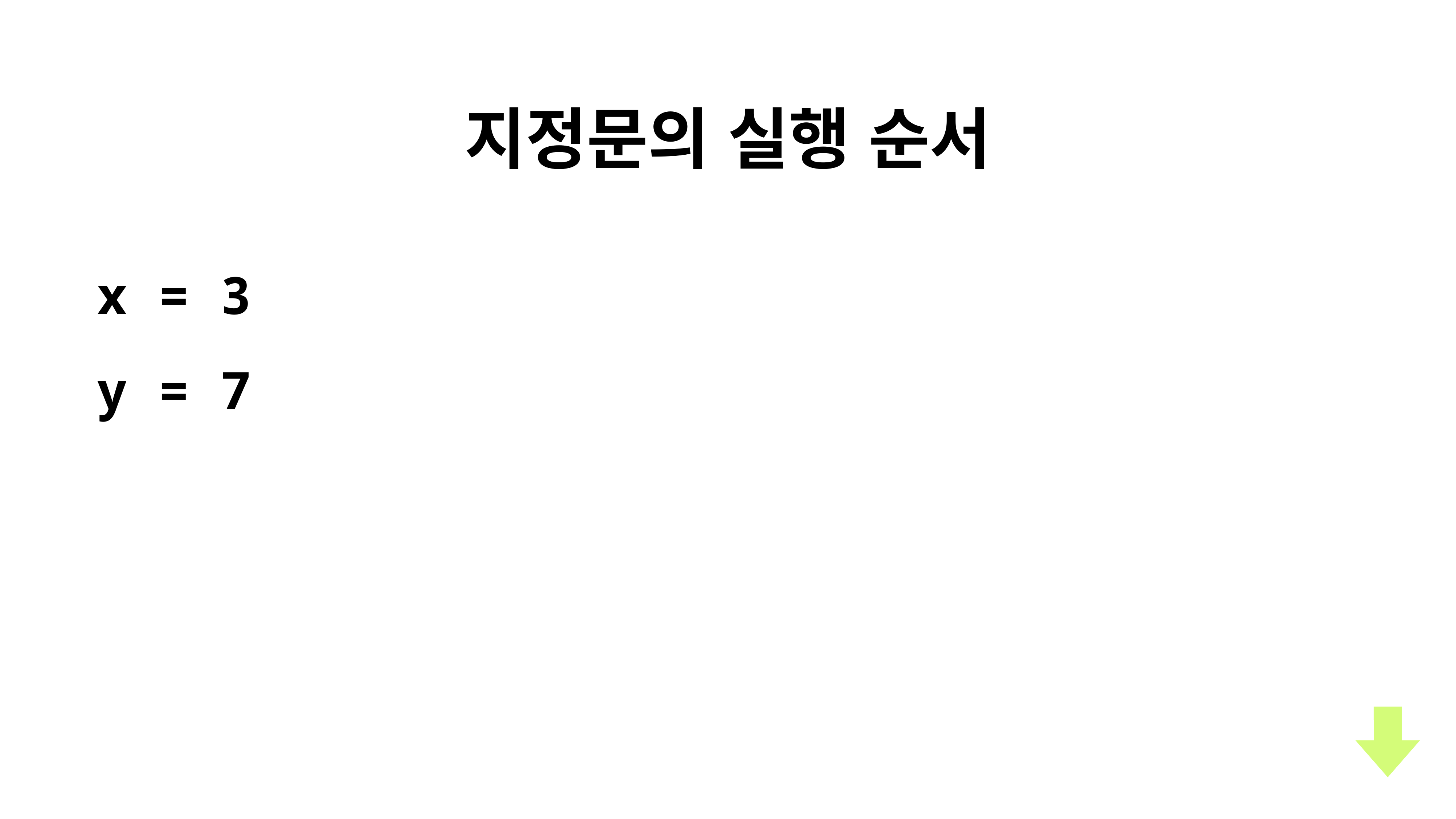

지정문의 실행 순서
x = 3
y = 7